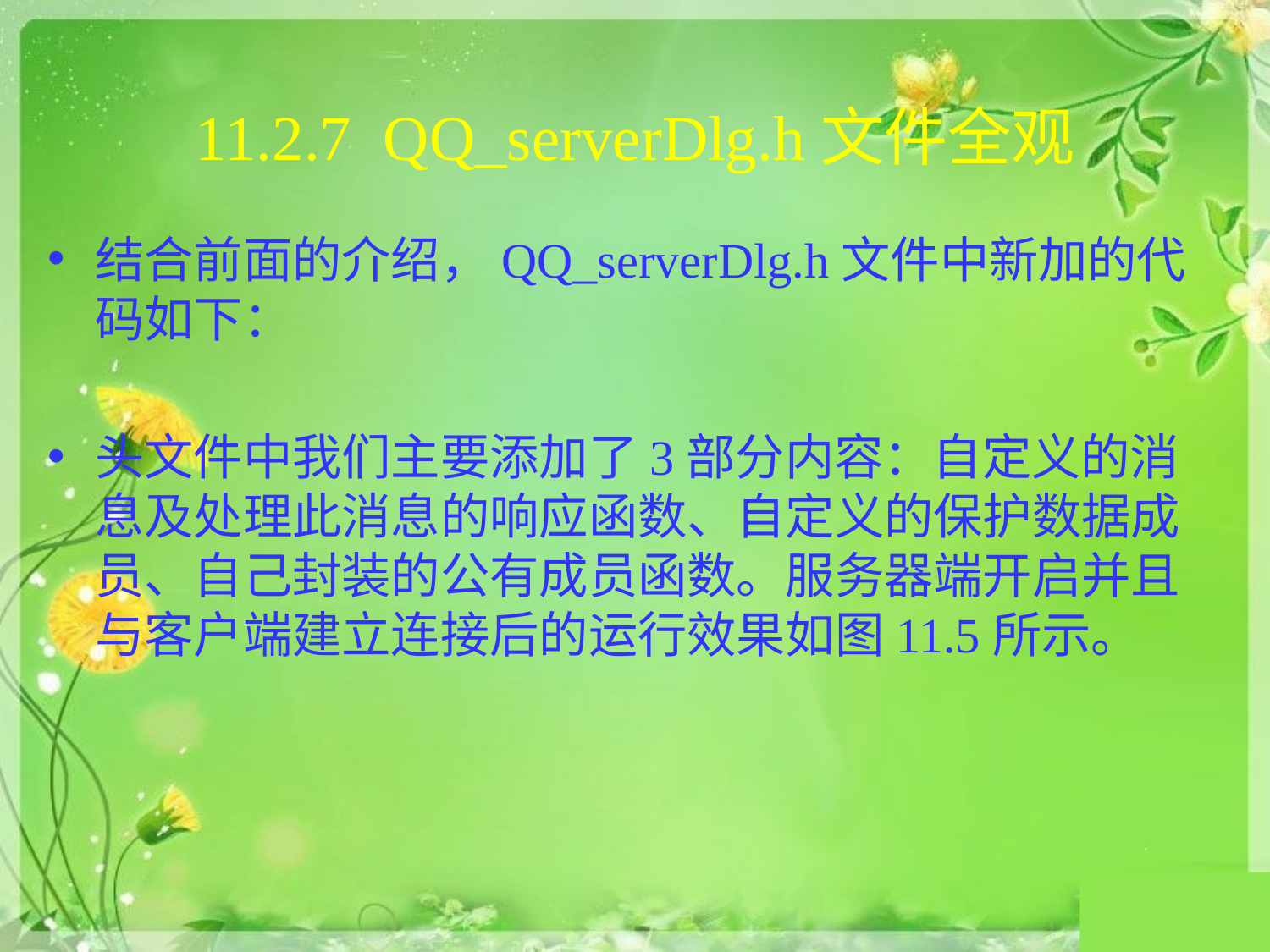

# 11.2.7  QQ_serverDlg.h文件全观
结合前面的介绍，QQ_serverDlg.h文件中新加的代码如下：

头文件中我们主要添加了3部分内容：自定义的消息及处理此消息的响应函数、自定义的保护数据成员、自己封装的公有成员函数。服务器端开启并且与客户端建立连接后的运行效果如图11.5所示。